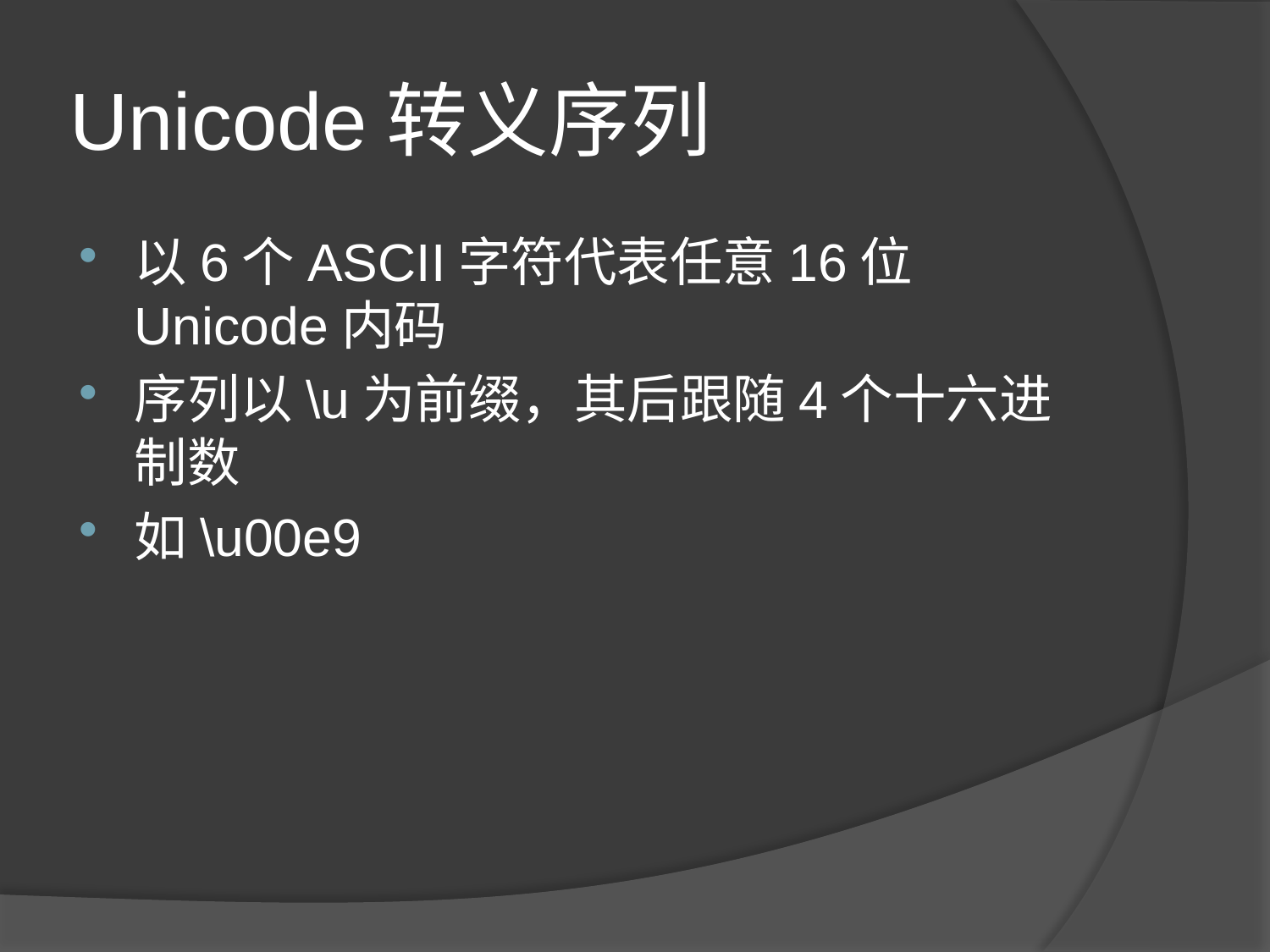

# Unicode转义序列
以6个ASCII字符代表任意16位Unicode内码
序列以\u为前缀，其后跟随4个十六进制数
如\u00e9